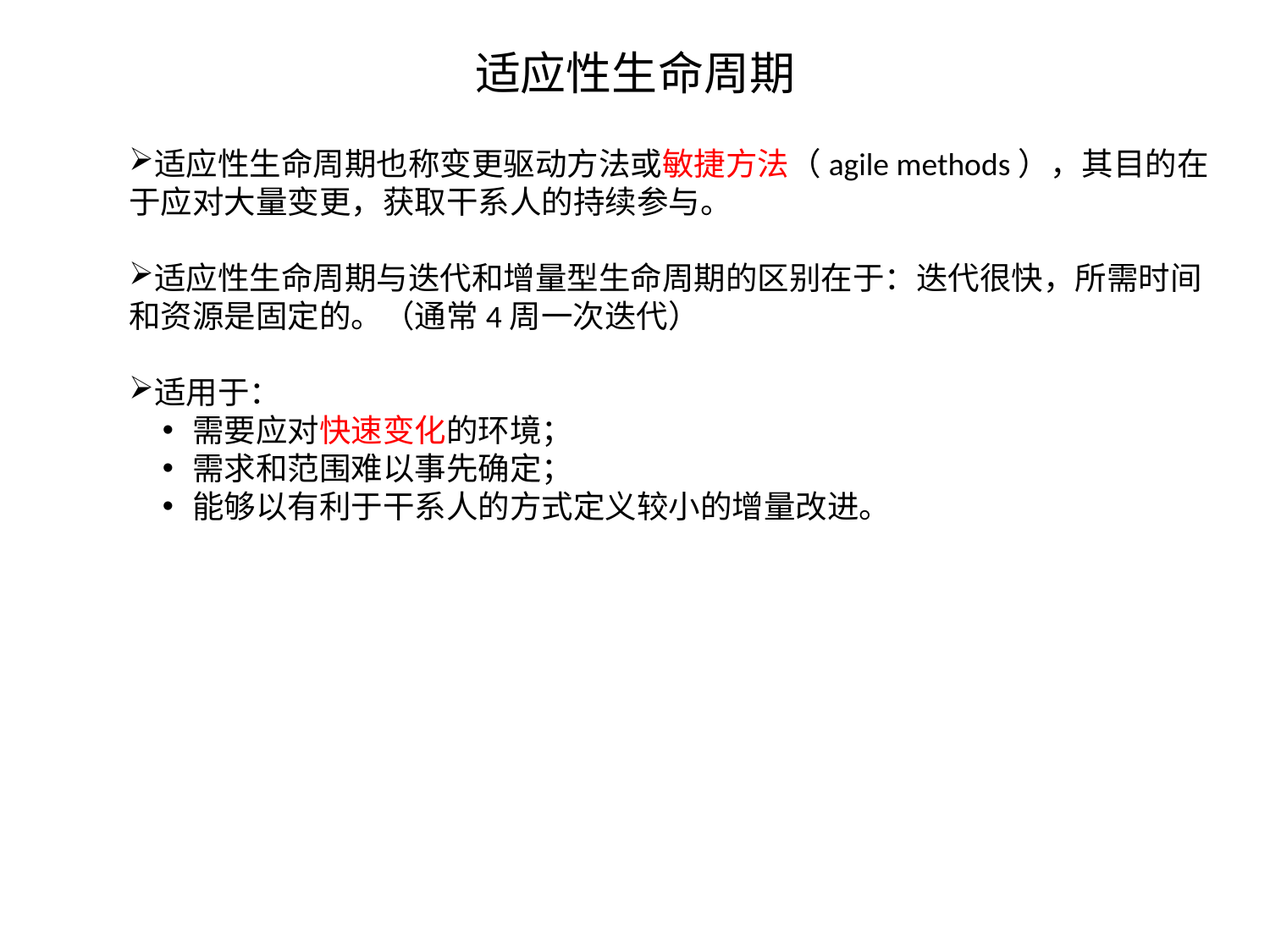

# 适应性生命周期
适应性生命周期也称变更驱动方法或敏捷方法（agile methods），其目的在于应对大量变更，获取干系人的持续参与。

适应性生命周期与迭代和增量型生命周期的区别在于：迭代很快，所需时间和资源是固定的。（通常4周一次迭代）

适用于：
需要应对快速变化的环境；
需求和范围难以事先确定；
能够以有利于干系人的方式定义较小的增量改进。